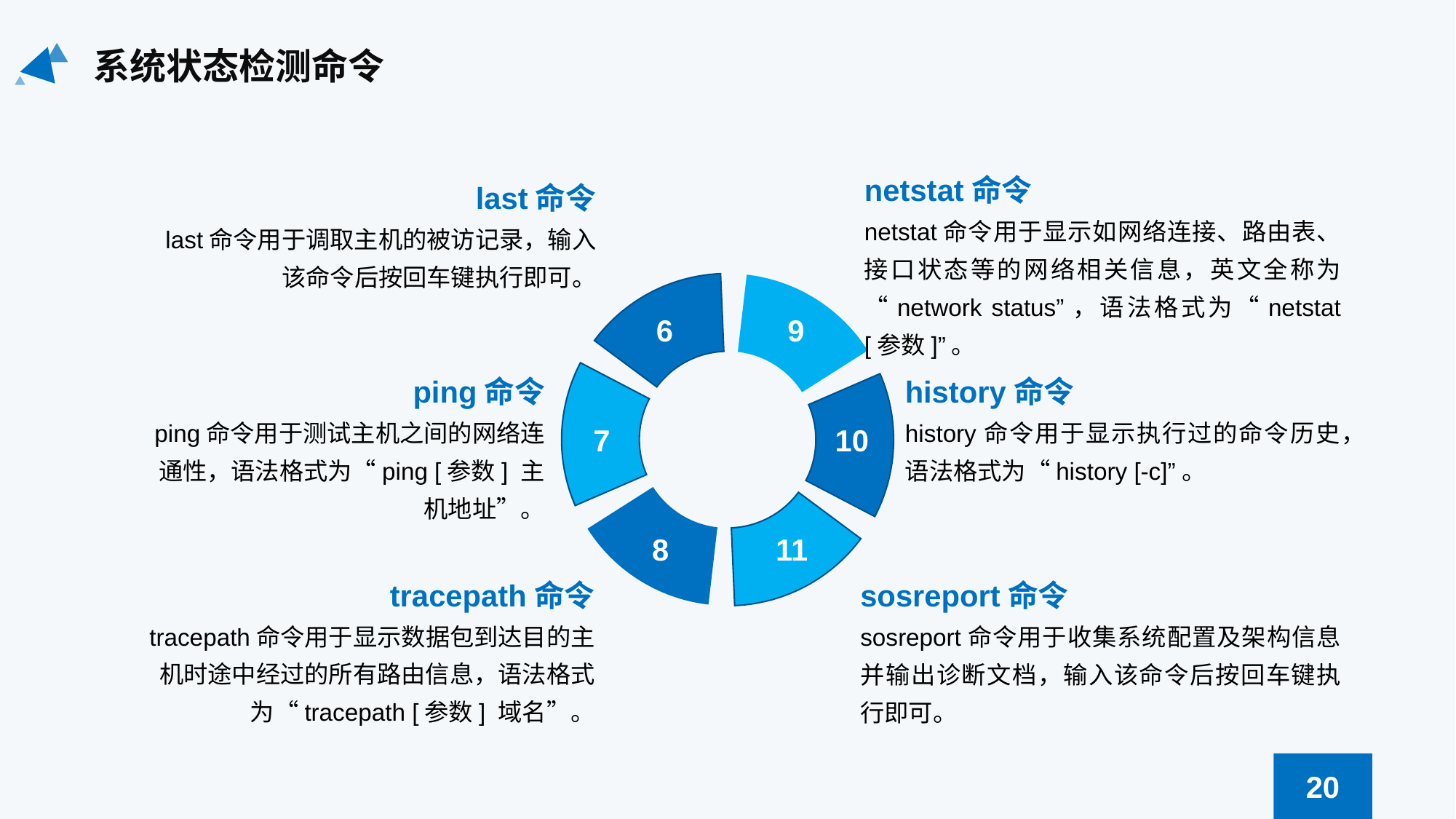

系统状态检测命令

netstat命令
last命令
netstat命令用于显示如网络连接、路由表、接口状态等的网络相关信息，英文全称为“network status”，语法格式为“netstat [参数]”。
last命令用于调取主机的被访记录，输入该命令后按回车键执行即可。

6
7
8
9
ping命令
history命令
ping命令用于测试主机之间的网络连通性，语法格式为“ping [参数] 主机地址”。
history命令用于显示执行过的命令历史，语法格式为“history [-c]”。
10
11
tracepath命令
sosreport命令
tracepath命令用于显示数据包到达目的主机时途中经过的所有路由信息，语法格式为“tracepath [参数] 域名”。
sosreport命令用于收集系统配置及架构信息并输出诊断文档，输入该命令后按回车键执行即可。

20